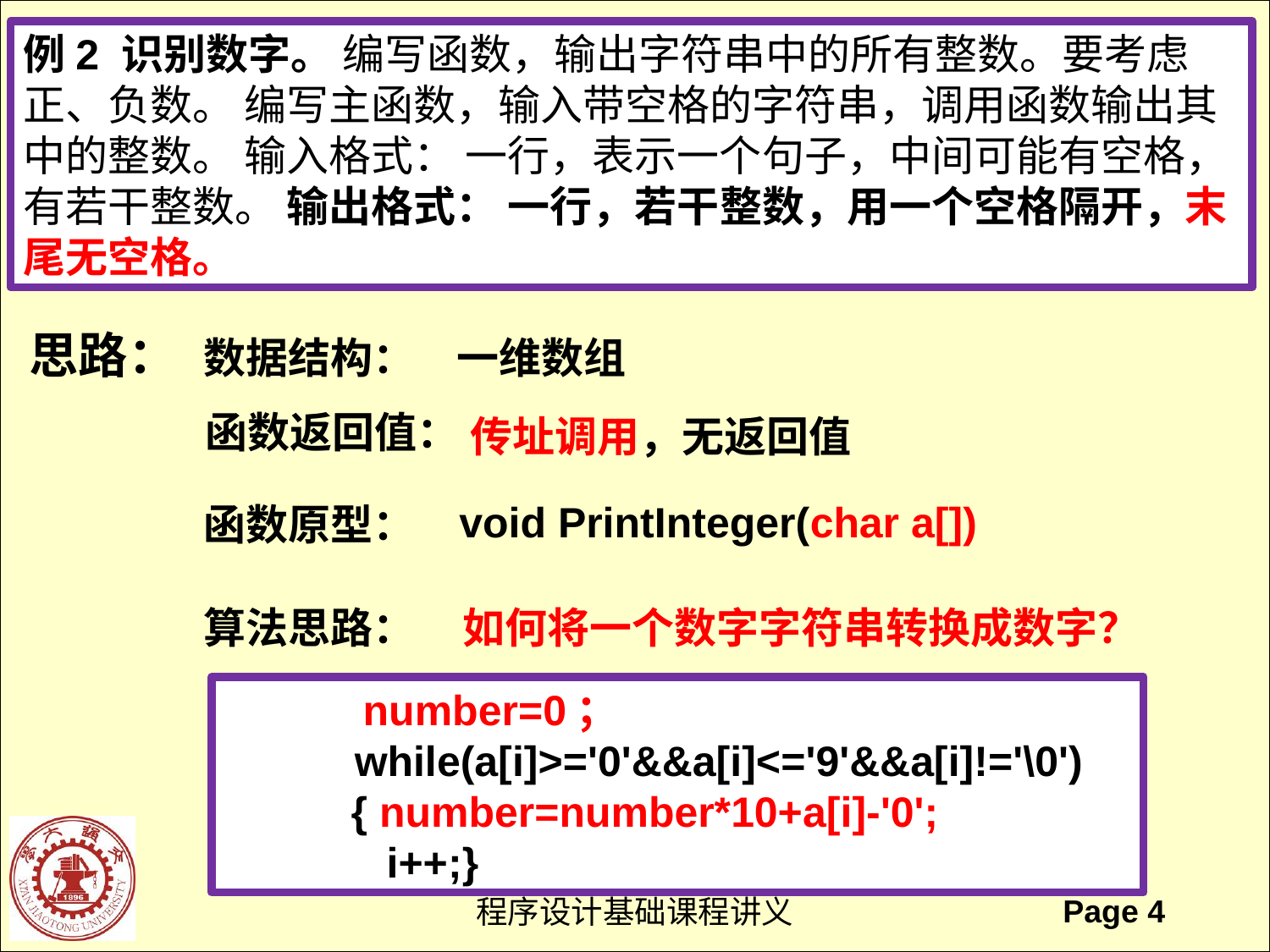

例2 识别数字。 编写函数，输出字符串中的所有整数。要考虑正、负数。 编写主函数，输入带空格的字符串，调用函数输出其中的整数。 输入格式： 一行，表示一个句子，中间可能有空格，有若干整数。 输出格式： 一行，若干整数，用一个空格隔开，末尾无空格。
思路：
一维数组
数据结构：
函数返回值：
传址调用，无返回值
void PrintInteger(char a[])
函数原型：
算法思路：
如何将一个数字字符串转换成数字？
	 number=0；
           while(a[i]>='0'&&a[i]<='9'&&a[i]!='\0')
	{ number=number*10+a[i]-'0';
	   i++;}